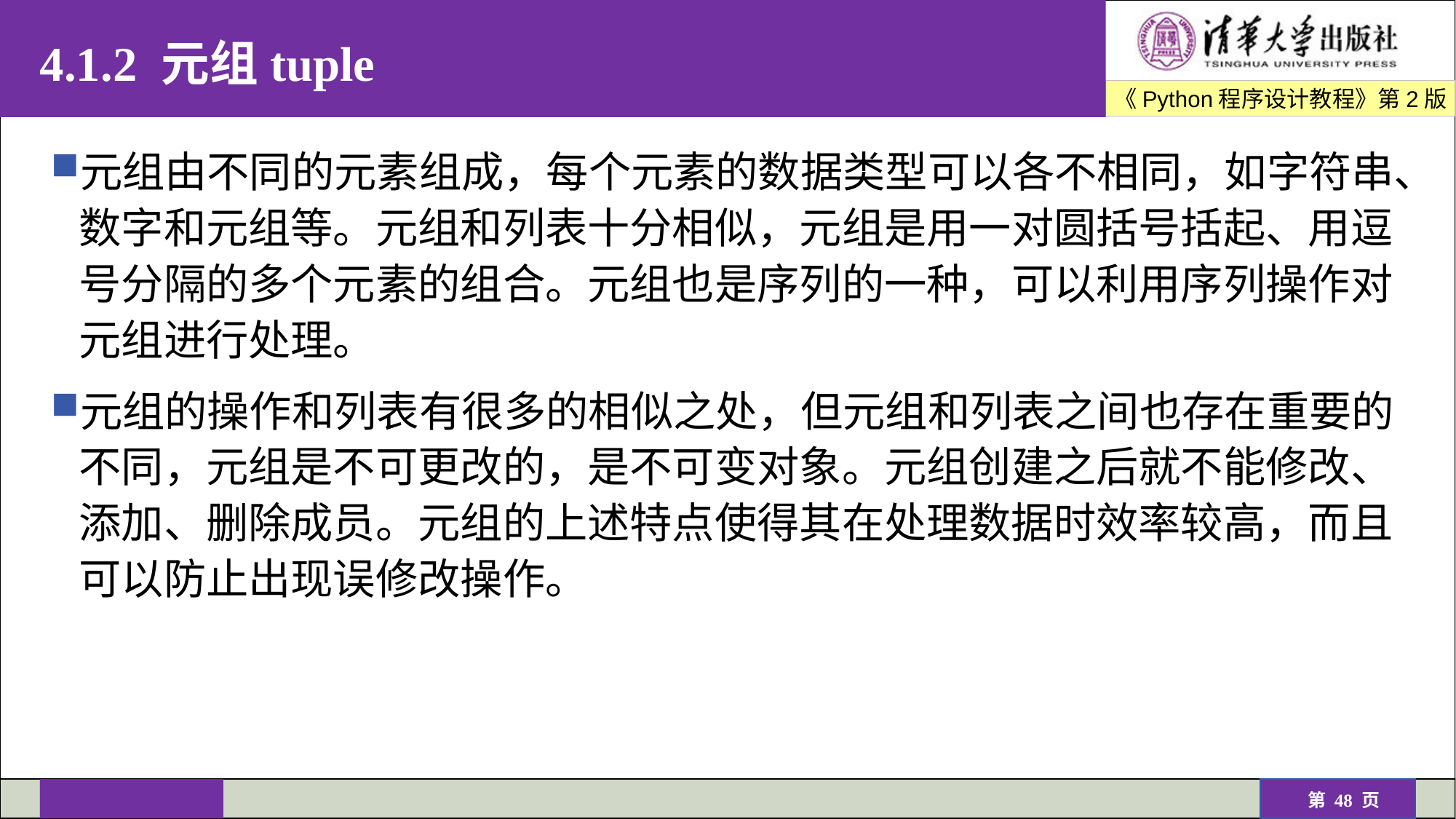

# 4.1.2 元组tuple
元组由不同的元素组成，每个元素的数据类型可以各不相同，如字符串、数字和元组等。元组和列表十分相似，元组是用一对圆括号括起、用逗号分隔的多个元素的组合。元组也是序列的一种，可以利用序列操作对元组进行处理。
元组的操作和列表有很多的相似之处，但元组和列表之间也存在重要的不同，元组是不可更改的，是不可变对象。元组创建之后就不能修改、添加、删除成员。元组的上述特点使得其在处理数据时效率较高，而且可以防止出现误修改操作。